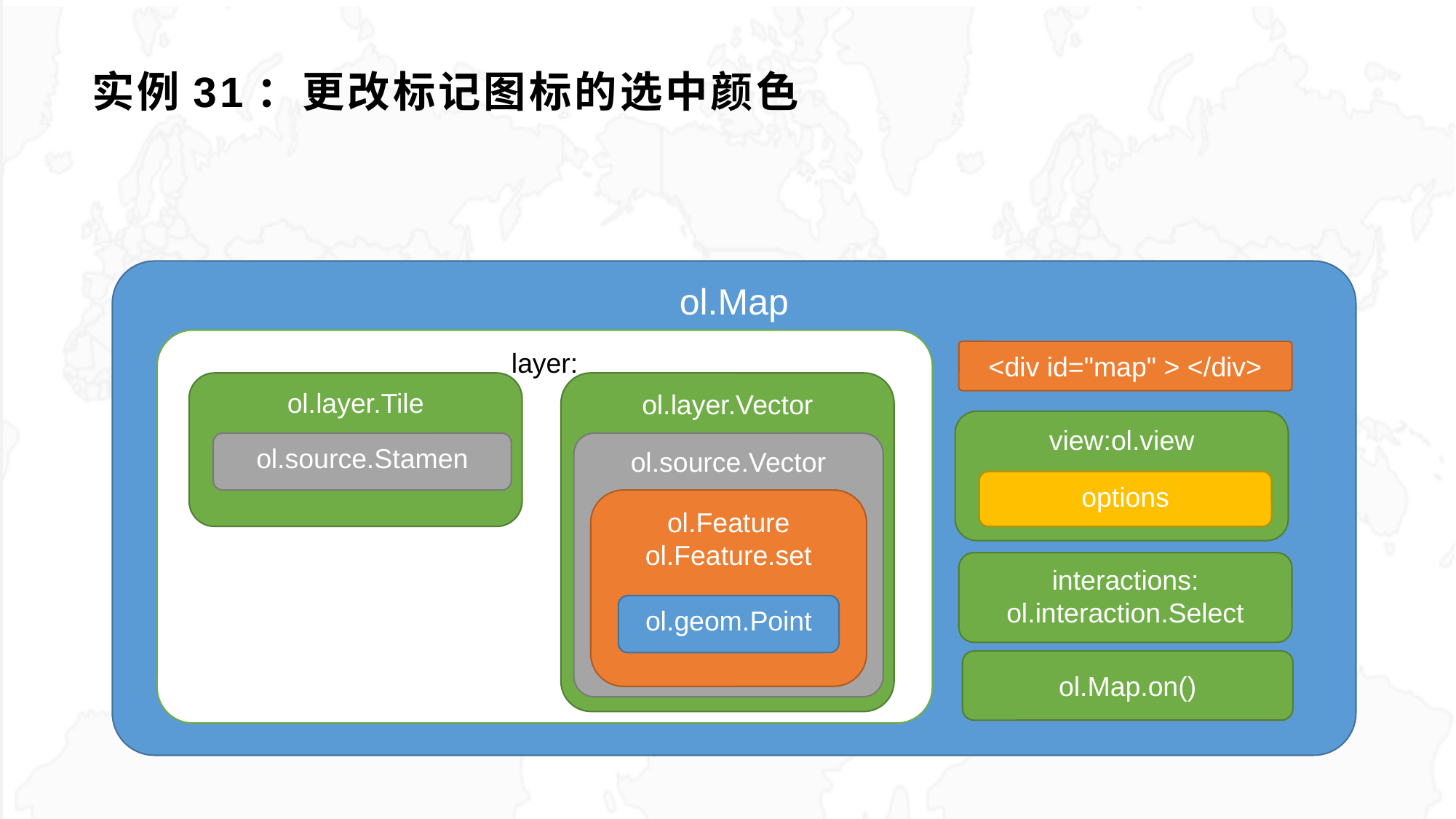

# 实例31：更改标记图标的选中颜色
ol.Map
layer:
<div id="map" > </div>
ol.layer.Tile
ol.layer.Vector
view:ol.view
options
interactions:
ol.interaction.Select
ol.source.Stamen
ol.source.Vector
ol.Feature ol.Feature.set

ol.geom.Point
ol.Map.on()